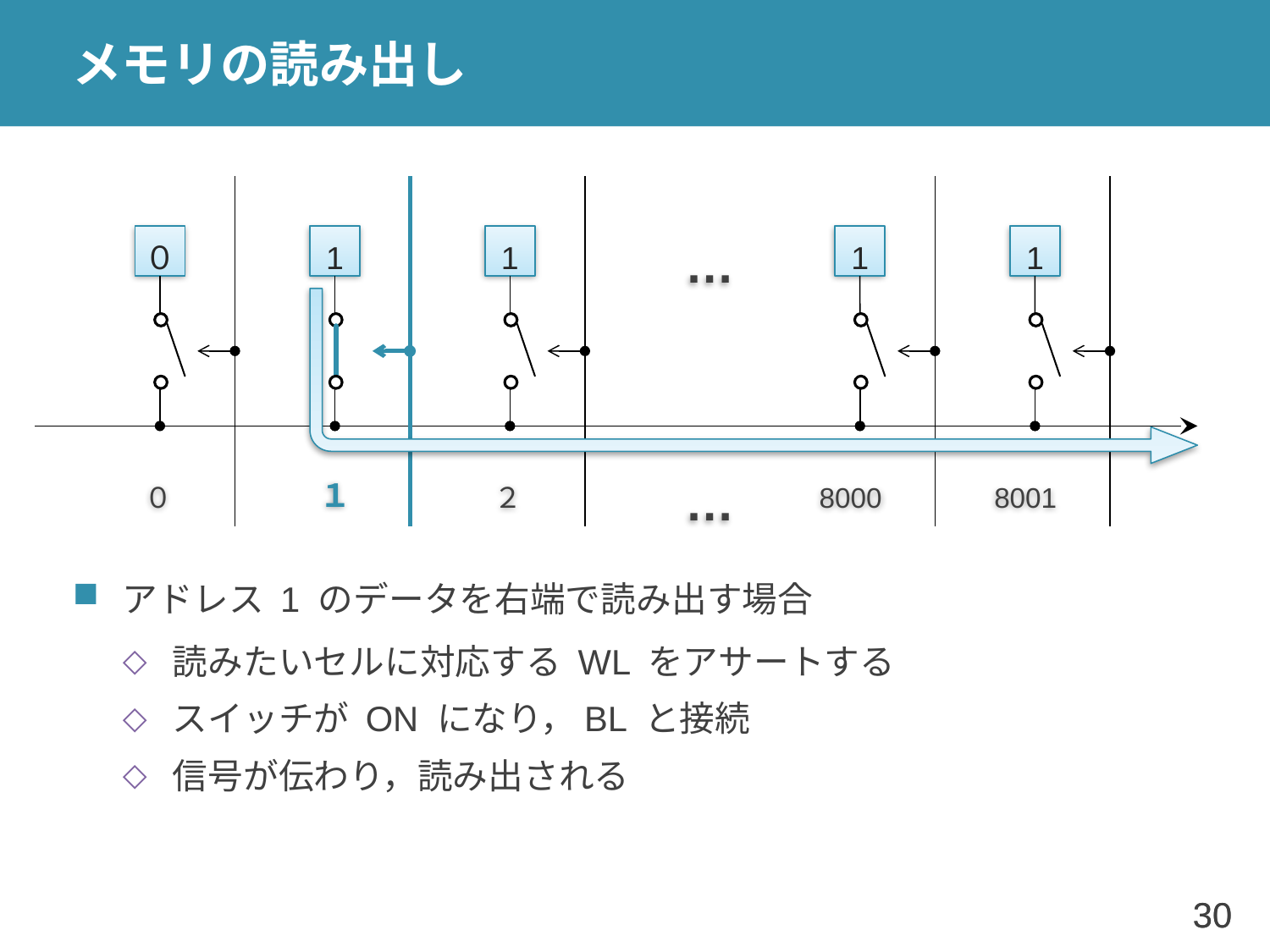

# メモリの読み出し
1
1
1
1
０
…

０
１
２
8000
8001
…
アドレス 1 のデータを右端で読み出す場合
読みたいセルに対応する WL をアサートする
スイッチが ON になり，BL と接続
信号が伝わり，読み出される